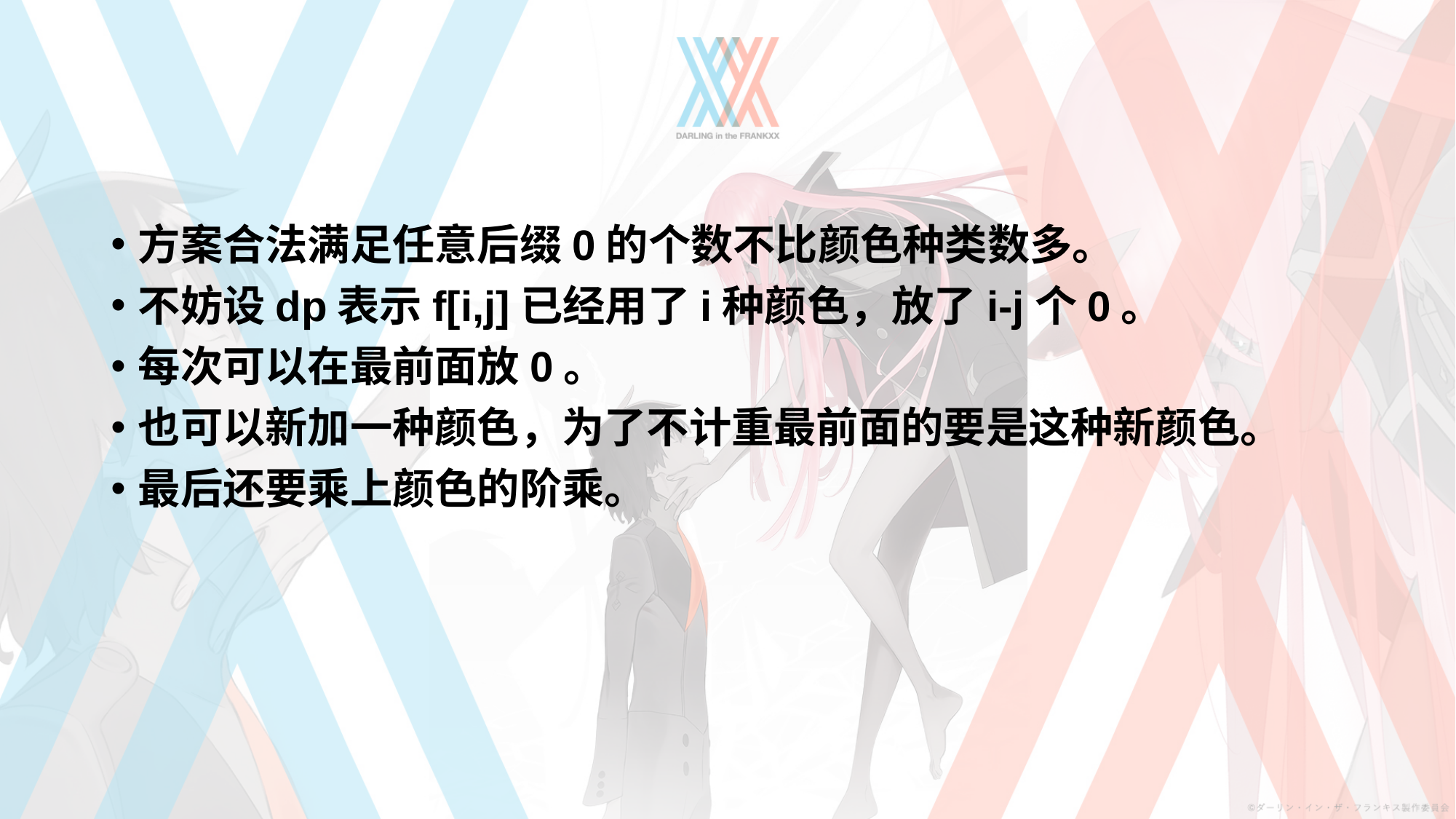

#
方案合法满足任意后缀0的个数不比颜色种类数多。
不妨设dp表示f[i,j]已经用了i种颜色，放了i-j个0。
每次可以在最前面放0。
也可以新加一种颜色，为了不计重最前面的要是这种新颜色。
最后还要乘上颜色的阶乘。